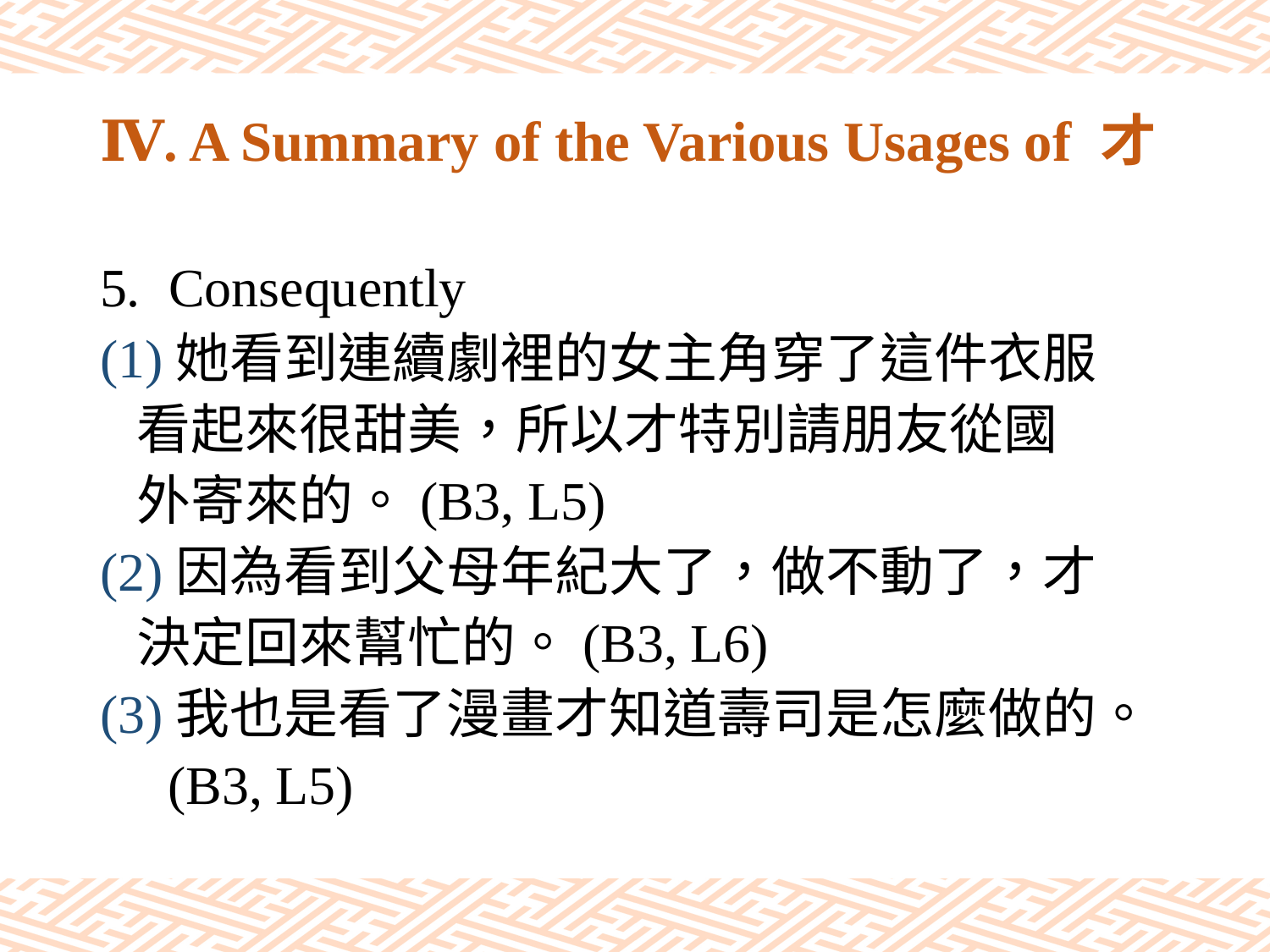

# Ⅳ. A Summary of the Various Usages of 才
Consequently
(1)她看到連續劇裡的女主角穿了這件衣服
  看起來很甜美，所以才特別請朋友從國
  外寄來的。(B3, L5)
(2)因為看到父母年紀大了，做不動了，才
  決定回來幫忙的。(B3, L6)
(3)我也是看了漫畫才知道壽司是怎麼做的。
     (B3, L5)